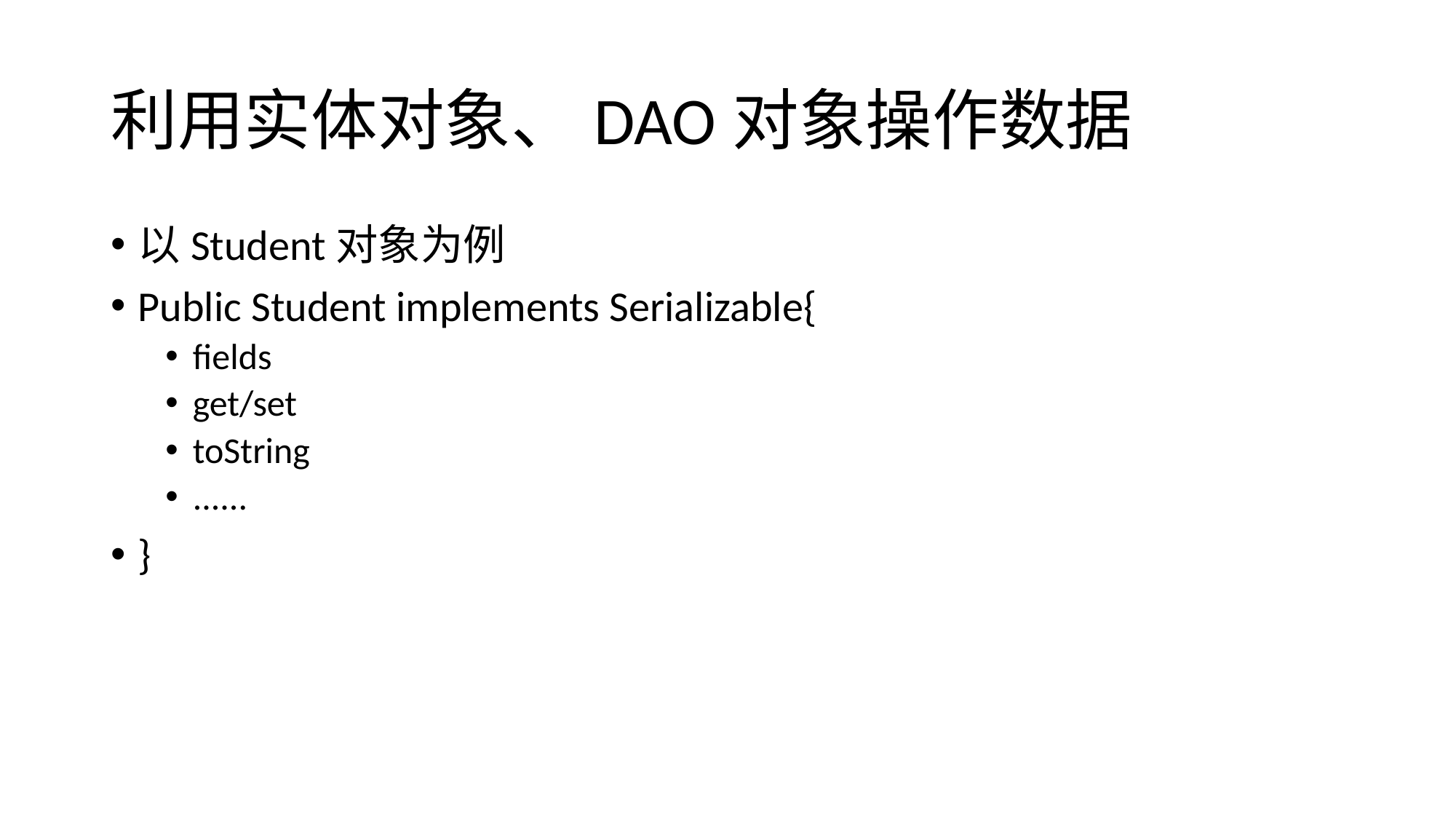

# 利用实体对象、DAO对象操作数据
以Student对象为例
Public Student implements Serializable{
fields
get/set
toString
......
}